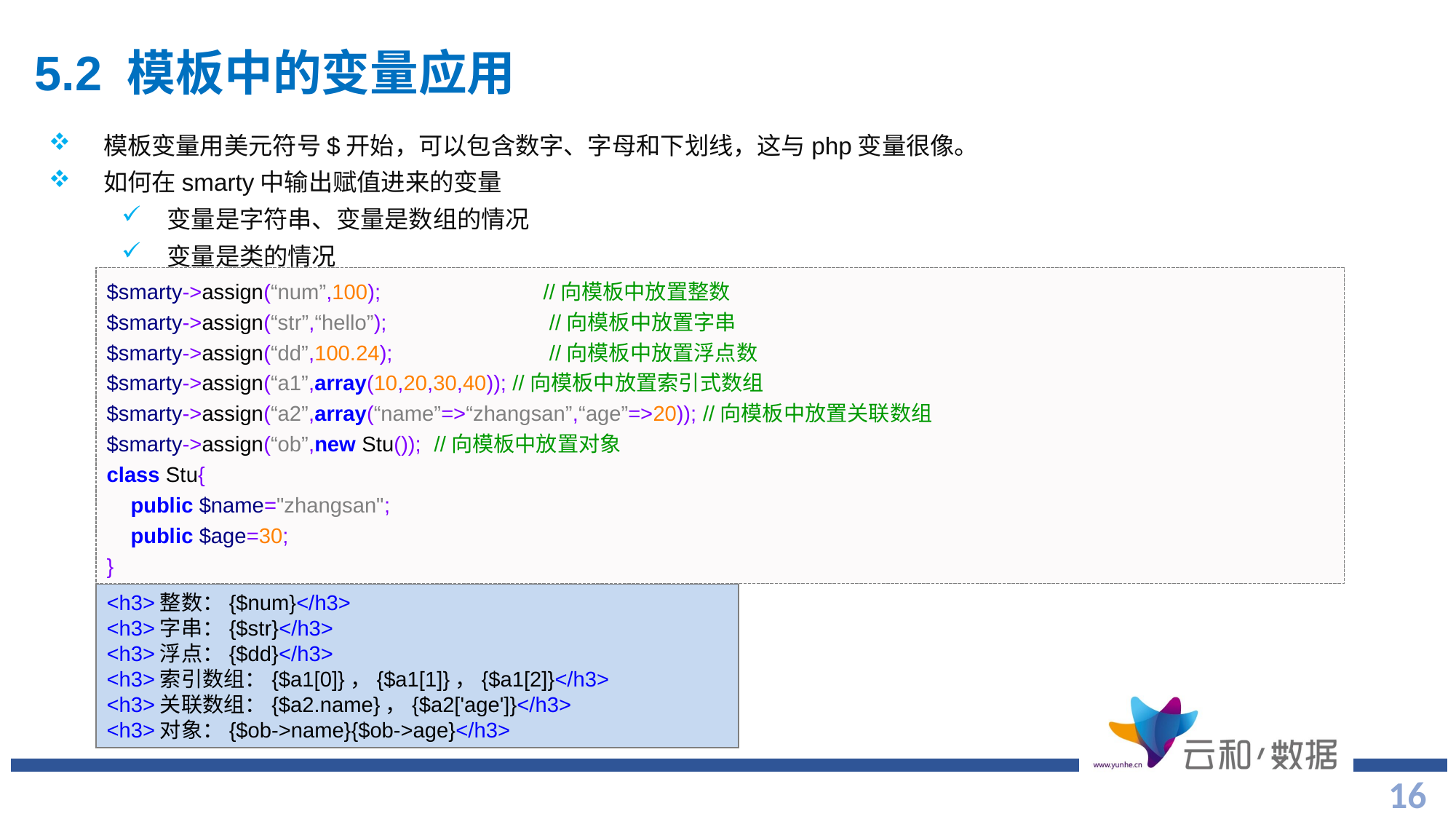

# 5.2 模板中的变量应用
模板变量用美元符号$开始，可以包含数字、字母和下划线，这与php变量很像。
如何在smarty中输出赋值进来的变量
变量是字符串、变量是数组的情况
变量是类的情况

$smarty->assign(“num”,100);		//向模板中放置整数
$smarty->assign(“str”,“hello”);		 //向模板中放置字串
$smarty->assign(“dd”,100.24);		 //向模板中放置浮点数
$smarty->assign(“a1”,array(10,20,30,40)); //向模板中放置索引式数组
$smarty->assign(“a2”,array(“name”=>“zhangsan”,“age”=>20)); //向模板中放置关联数组
$smarty->assign(“ob”,new Stu()); 	//向模板中放置对象
class Stu{
    public $name="zhangsan";
    public $age=30;
}
<h3>整数：{$num}</h3>
<h3>字串：{$str}</h3>
<h3>浮点：{$dd}</h3>
<h3>索引数组：{$a1[0]}，{$a1[1]}，{$a1[2]}</h3>
<h3>关联数组：{$a2.name}，{$a2['age']}</h3>
<h3>对象：{$ob->name}{$ob->age}</h3>
16